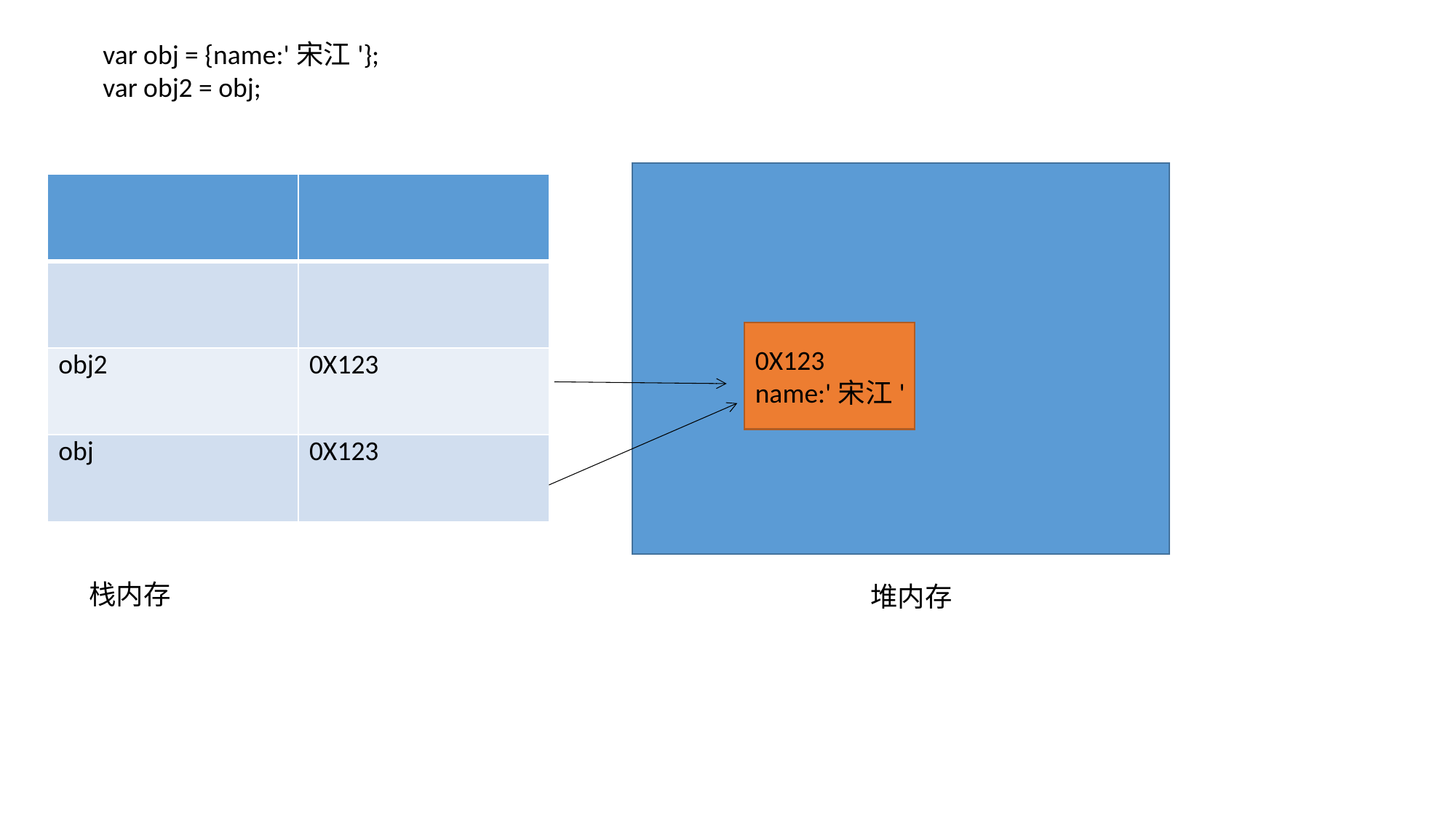

var obj = {name:'宋江'};
var obj2 = obj;

|  |  |
| --- | --- |
|  |  |
| obj2 | 0X123 |
| obj | 0X123 |

0X123
name:'宋江'
栈内存
堆内存